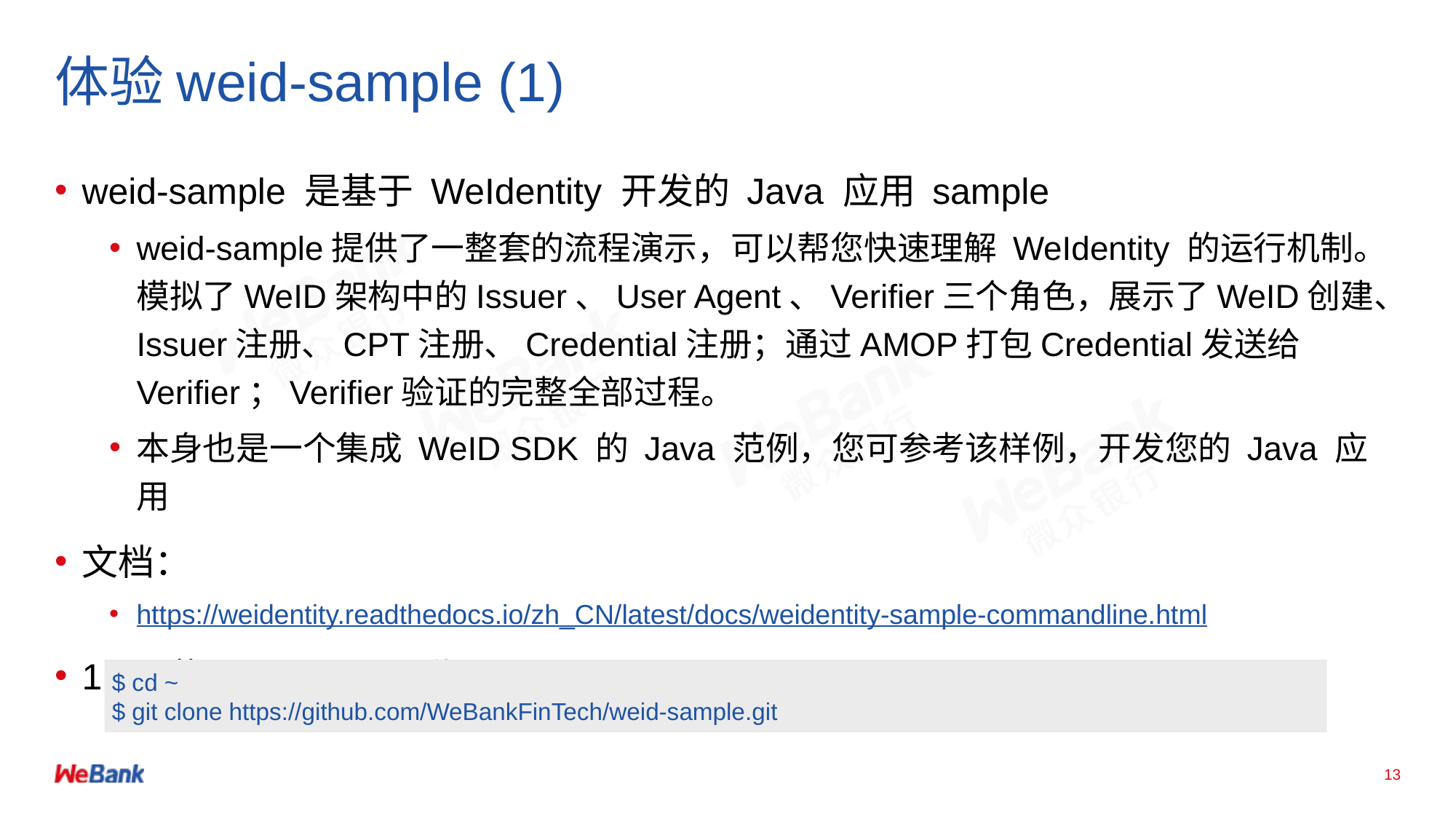

# 体验weid-sample (1)
weid-sample 是基于 WeIdentity 开发的 Java 应用 sample
weid-sample提供了一整套的流程演示，可以帮您快速理解 WeIdentity 的运行机制。模拟了WeID架构中的Issuer、User Agent、Verifier三个角色，展示了WeID创建、Issuer注册、CPT注册、Credential注册；通过AMOP打包Credential发送给Verifier；Verifier验证的完整全部过程。
本身也是一个集成 WeID SDK 的 Java 范例，您可参考该样例，开发您的 Java 应用
文档：
https://weidentity.readthedocs.io/zh_CN/latest/docs/weidentity-sample-commandline.html
1. 下载weid-sample代码
$ cd ~
$ git clone https://github.com/WeBankFinTech/weid-sample.git
13